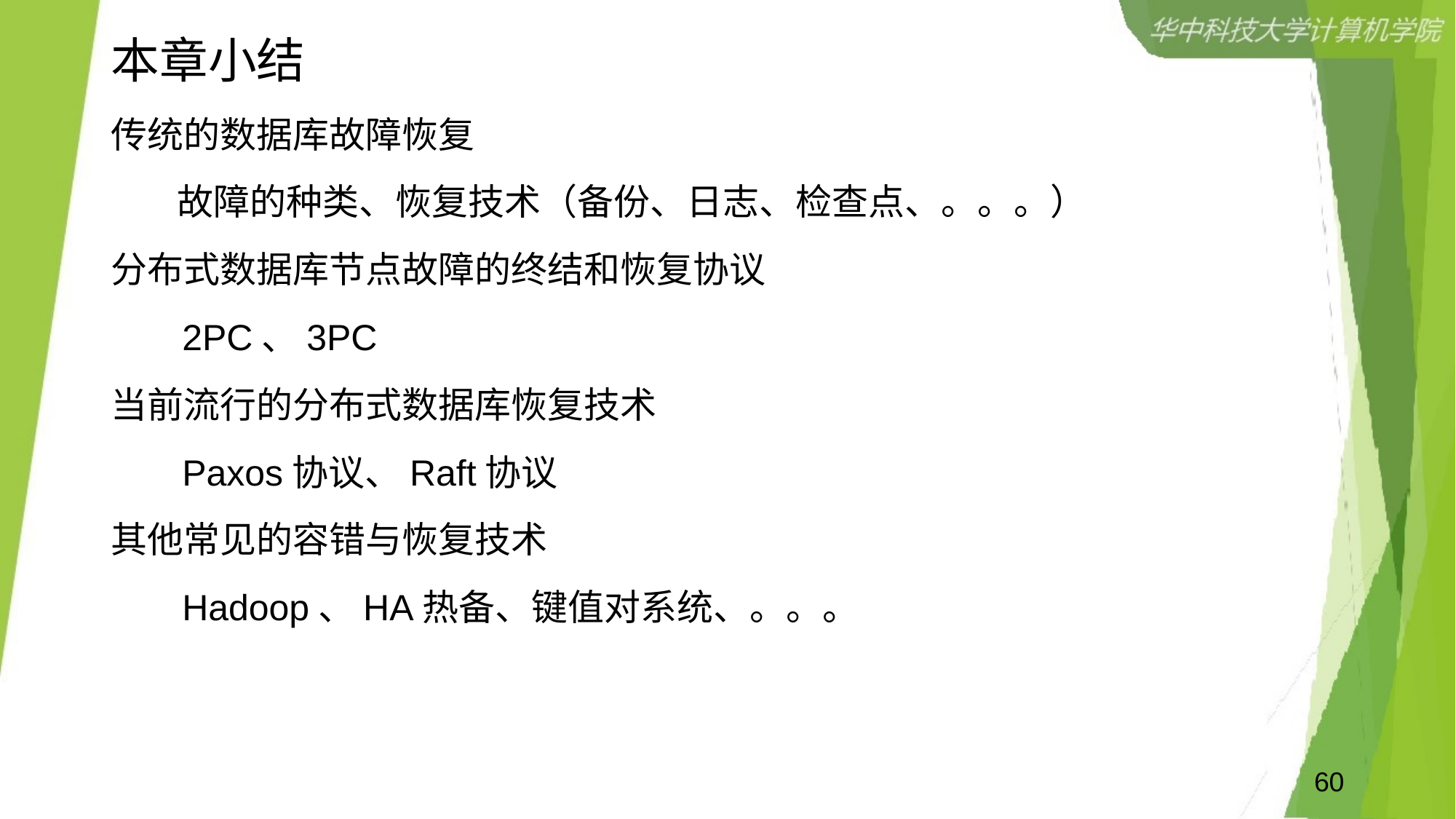

# 本章小结
传统的数据库故障恢复
       故障的种类、恢复技术（备份、日志、检查点、。。。）
分布式数据库节点故障的终结和恢复协议
       2PC、3PC
当前流行的分布式数据库恢复技术
       Paxos协议、Raft协议
其他常见的容错与恢复技术
       Hadoop、HA热备、键值对系统、。。。
60